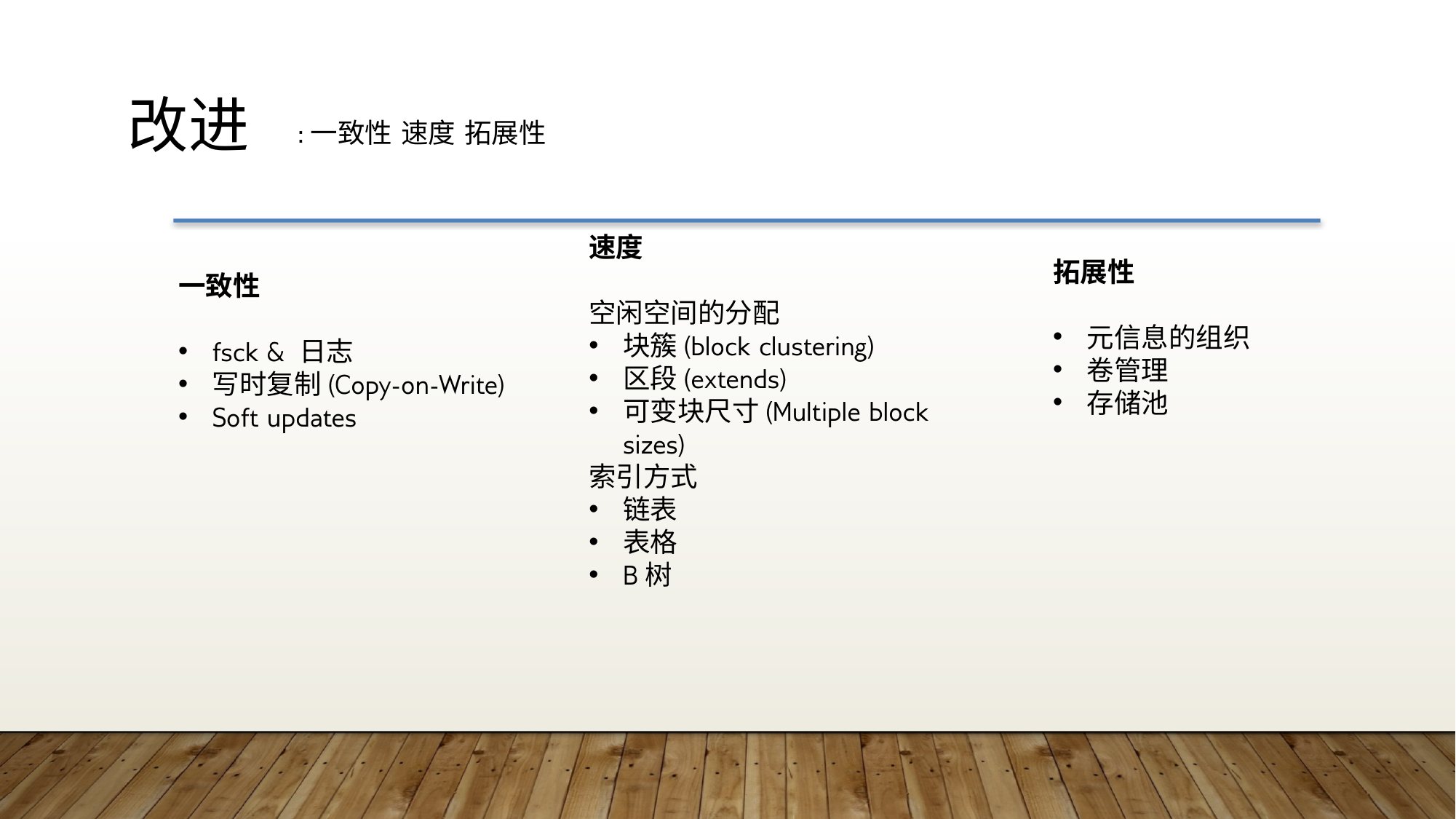

改进
:一致性 速度 拓展性
速度

空闲空间的分配
块簇(block clustering)
区段(extends)
可变块尺寸(Multiple block sizes)
索引方式
链表
表格
B树

拓展性

元信息的组织
卷管理
存储池
一致性

fsck & 日志
写时复制(Copy-on-Write)
Soft updates